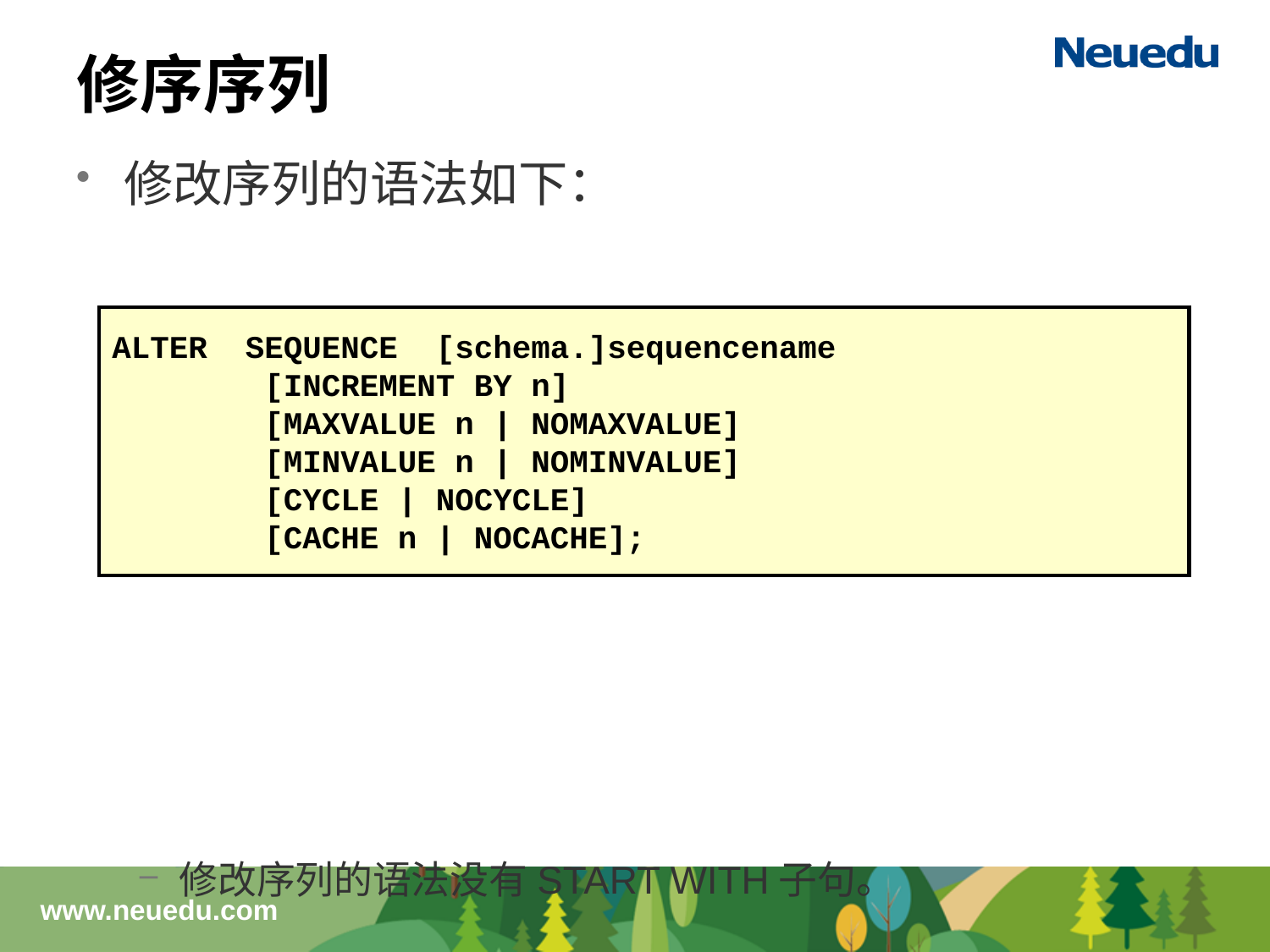

# 修序序列
修改序列的语法如下：

修改序列的语法没有START WITH子句。
ALTER  SEQUENCE  [schema.]sequencename
        [INCREMENT BY n]
        [MAXVALUE n | NOMAXVALUE]
        [MINVALUE n | NOMINVALUE]
        [CYCLE | NOCYCLE]
        [CACHE n | NOCACHE];